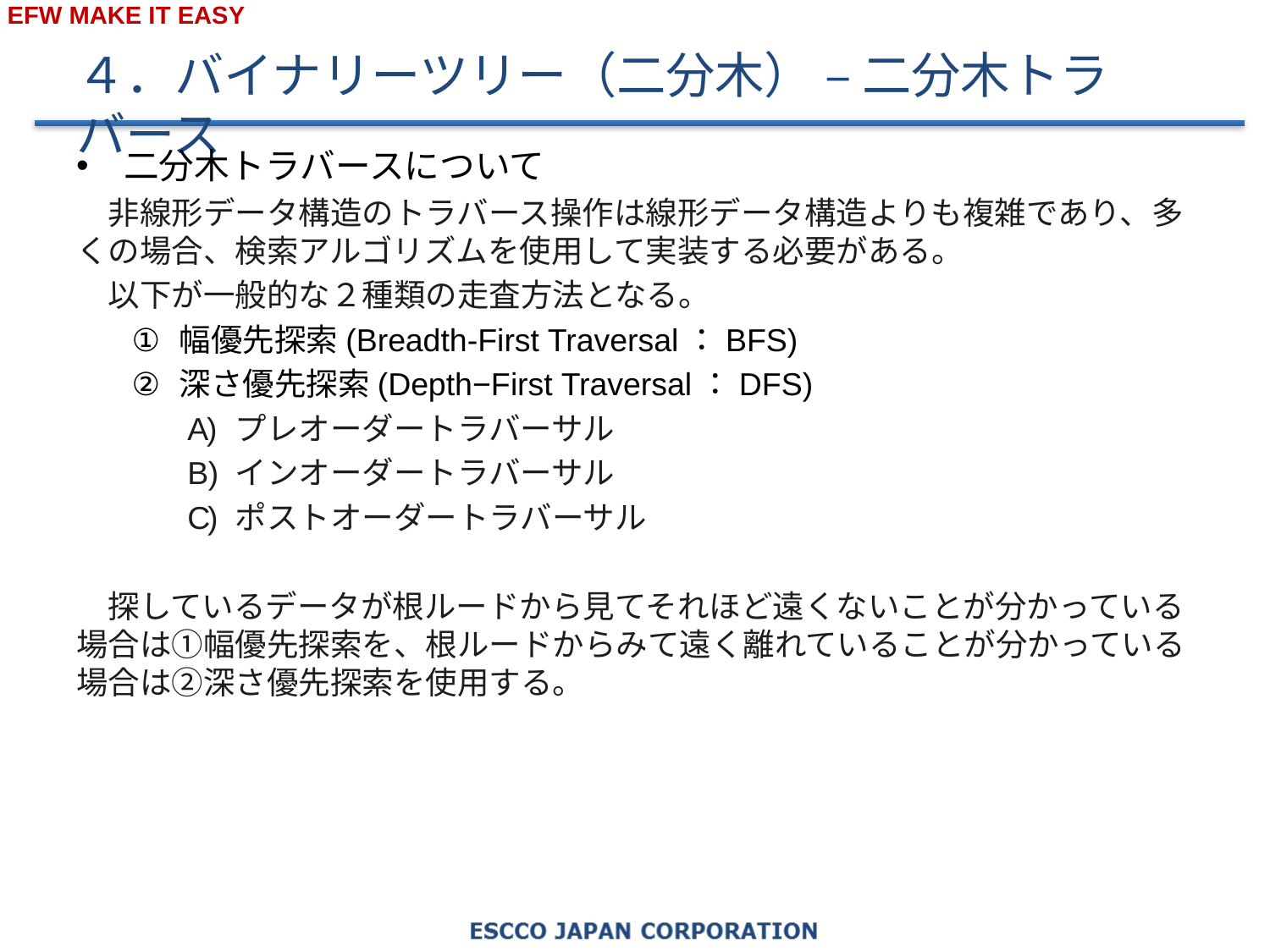

# ４．バイナリーツリー（二分木） – 二分木トラバース
二分木トラバースについて
　非線形データ構造のトラバース操作は線形データ構造よりも複雑であり、多くの場合、検索アルゴリズムを使用して実装する必要がある。
　以下が一般的な２種類の走査方法となる。
幅優先探索(Breadth-First Traversal：BFS)
深さ優先探索(Depth−First Traversal：DFS)
プレオーダートラバーサル
インオーダートラバーサル
ポストオーダートラバーサル

　探しているデータが根ルードから見てそれほど遠くないことが分かっている場合は①幅優先探索を、根ルードからみて遠く離れていることが分かっている場合は②深さ優先探索を使用する。